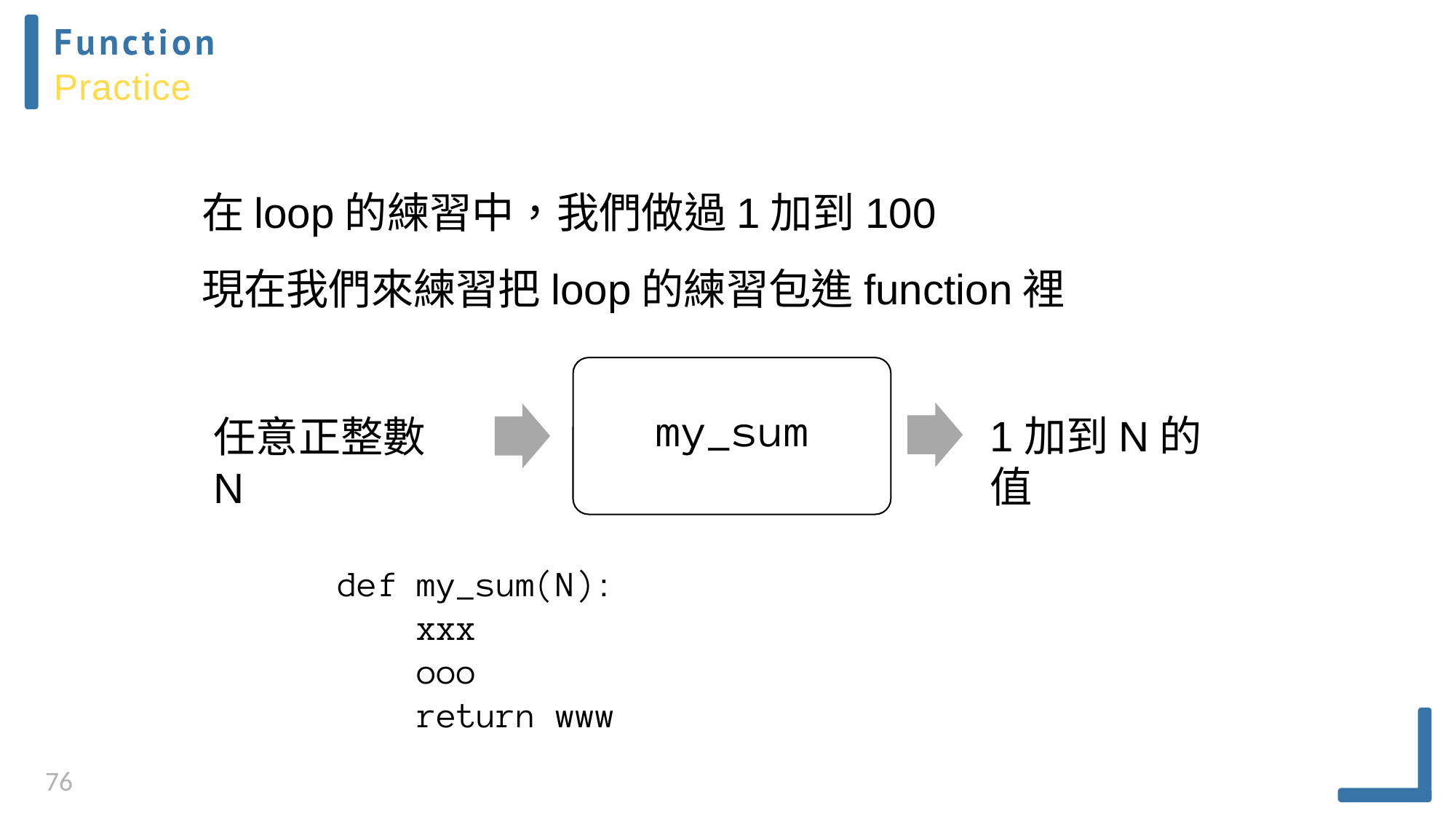

Function
Practice
在loop的練習中，我們做過1加到100
現在我們來練習把loop的練習包進function裡
my_sum

1加到N的值
任意正整數N
def my_sum(N):
    xxx
    ooo
    return www

76